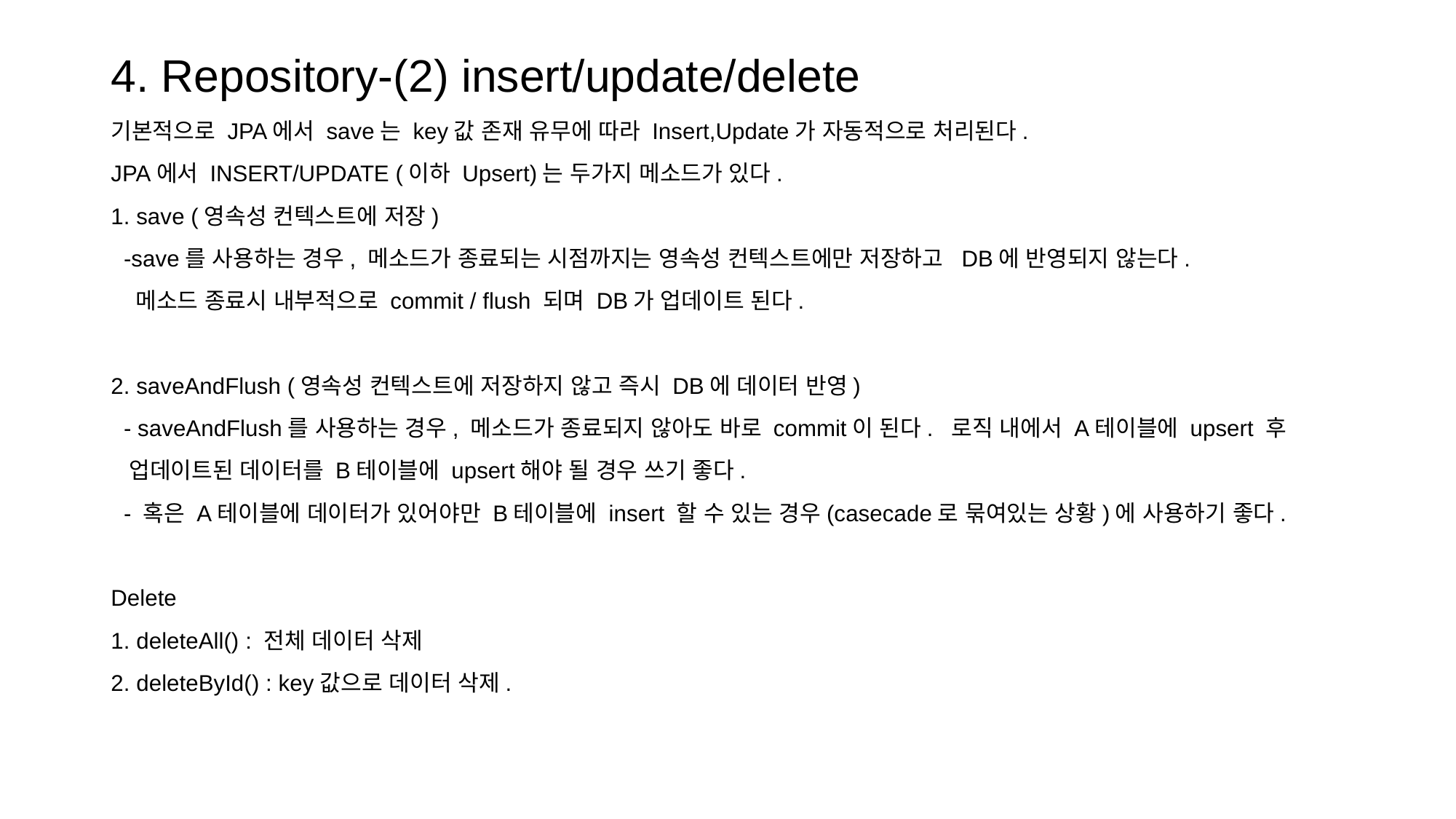

# 4. Repository-(2) insert/update/delete
기본적으로 JPA에서 save는 key값 존재 유무에 따라 Insert,Update가 자동적으로 처리된다.
JPA에서 INSERT/UPDATE (이하 Upsert)는 두가지 메소드가 있다.
1. save (영속성 컨텍스트에 저장)
  -save를 사용하는 경우, 메소드가 종료되는 시점까지는 영속성 컨텍스트에만 저장하고  DB에 반영되지 않는다.
   메소드 종료시 내부적으로 commit / flush 되며 DB가 업데이트 된다.

2. saveAndFlush (영속성 컨텍스트에 저장하지 않고 즉시 DB에 데이터 반영)
  - saveAndFlush를 사용하는 경우, 메소드가 종료되지 않아도 바로 commit이 된다.  로직 내에서 A테이블에 upsert 후
  업데이트된 데이터를 B테이블에 upsert해야 될 경우 쓰기 좋다.
  - 혹은 A테이블에 데이터가 있어야만 B테이블에 insert 할 수 있는 경우(casecade로 묶여있는 상황)에 사용하기 좋다.

Delete
1. deleteAll() : 전체 데이터 삭제
2. deleteById() : key값으로 데이터 삭제.